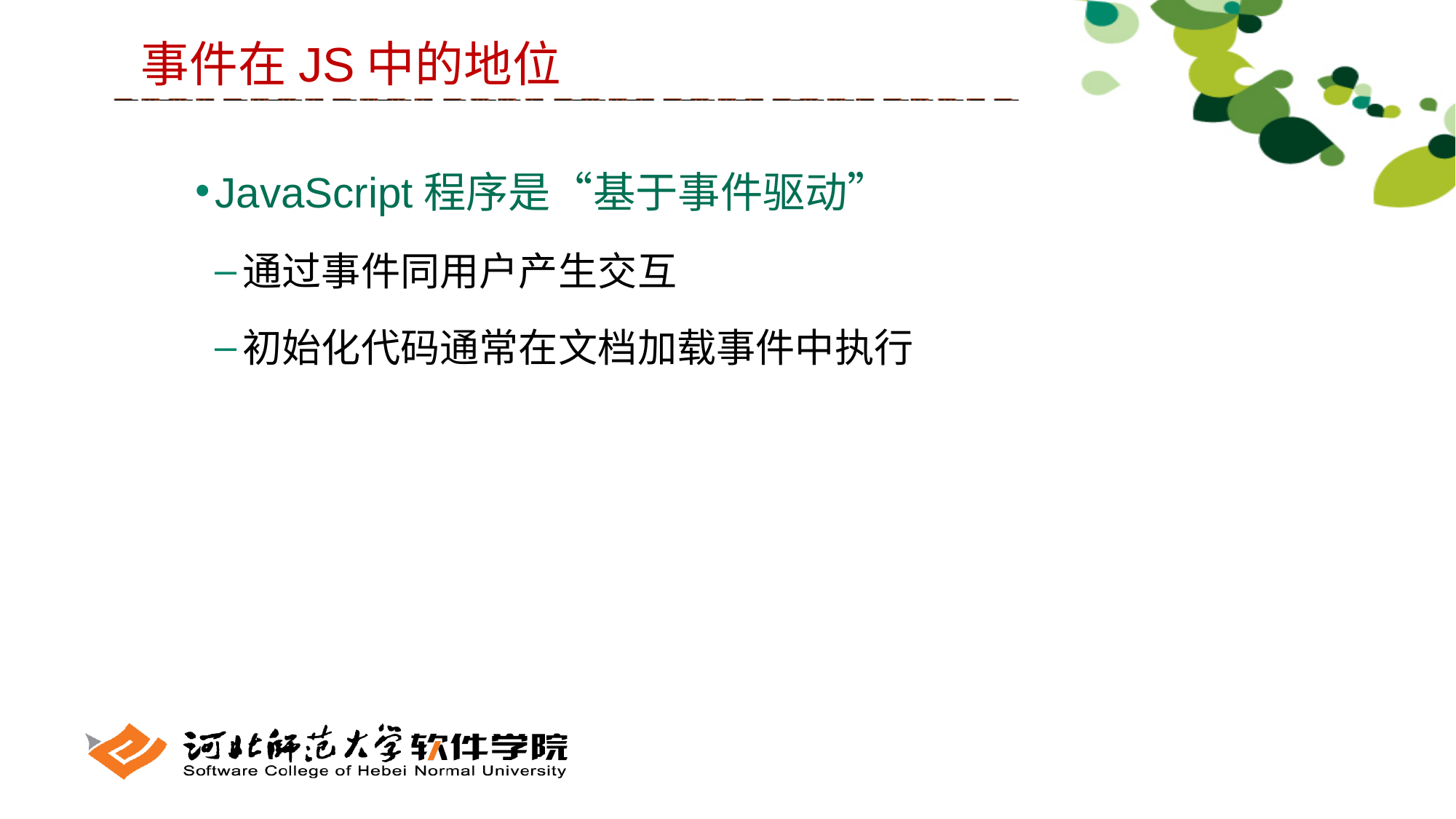

事件在JS中的地位

JavaScript程序是“基于事件驱动”
通过事件同用户产生交互
初始化代码通常在文档加载事件中执行